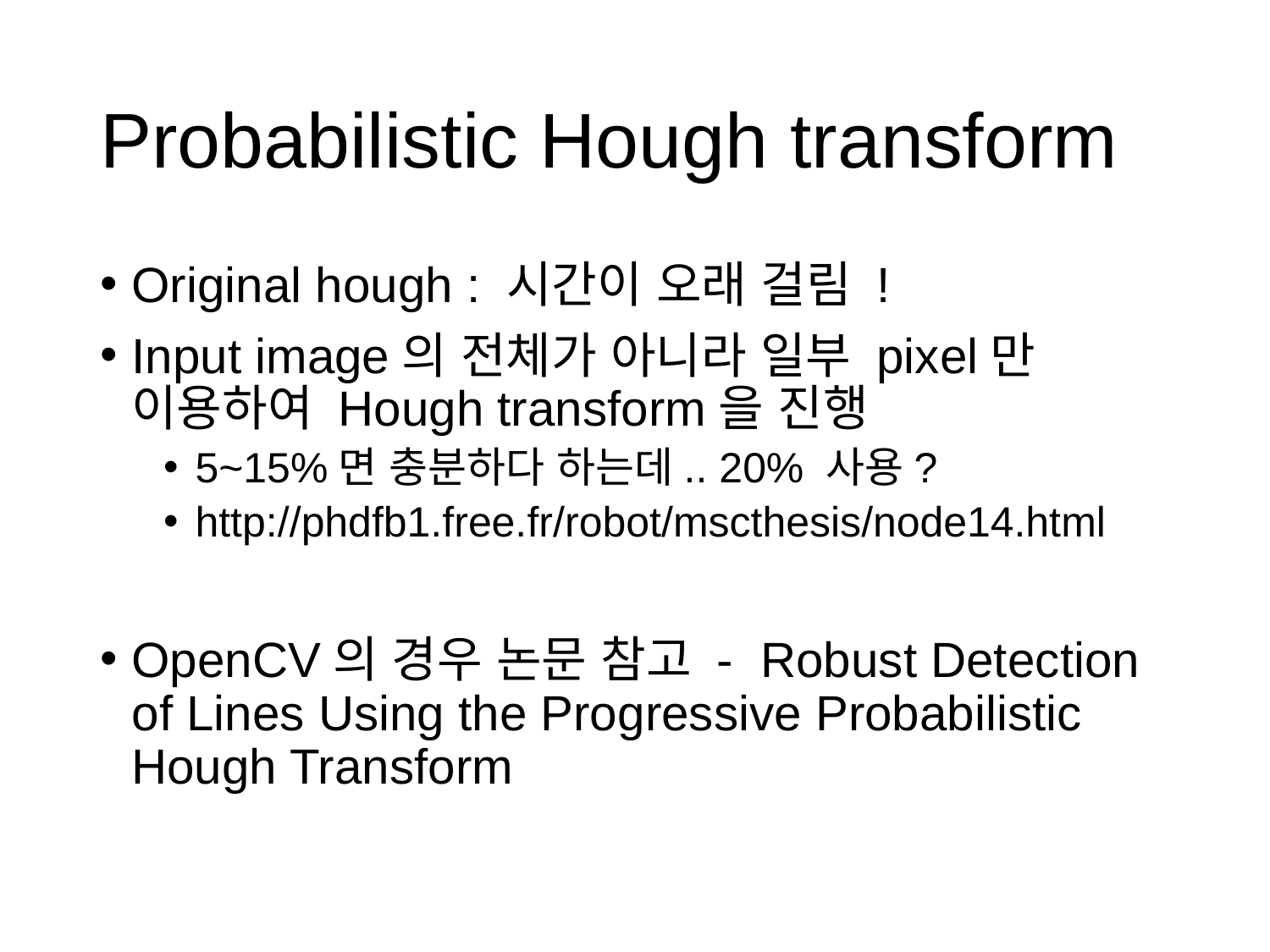

# Probabilistic Hough transform
Original hough : 시간이 오래 걸림 !
Input image의 전체가 아니라 일부 pixel만 이용하여 Hough transform을 진행
5~15%면 충분하다 하는데.. 20% 사용?
http://phdfb1.free.fr/robot/mscthesis/node14.html

OpenCV의 경우 논문 참고 -  Robust Detection of Lines Using the Progressive Probabilistic Hough Transform